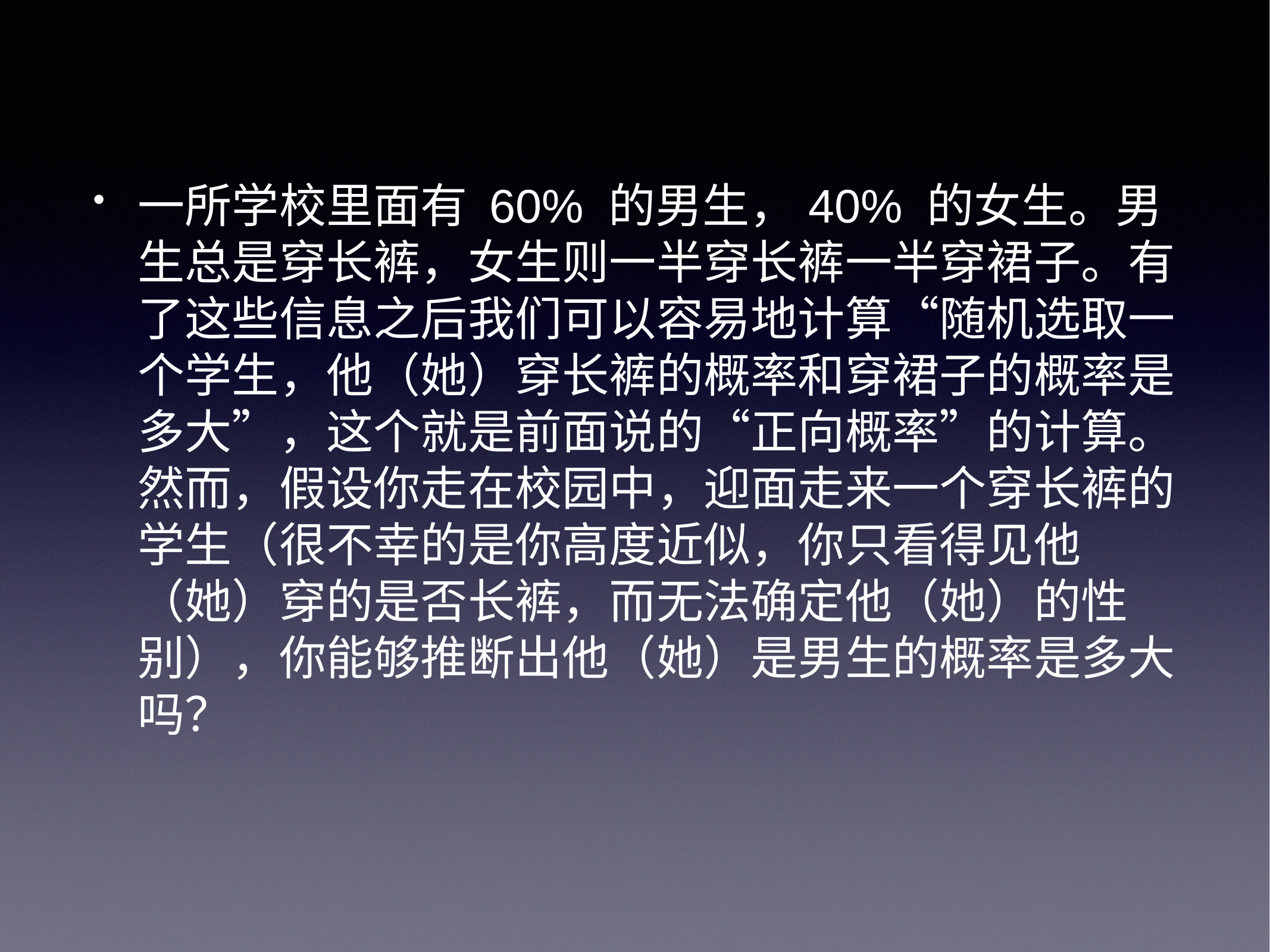

一所学校里面有 60% 的男生，40% 的女生。男生总是穿长裤，女生则一半穿长裤一半穿裙子。有了这些信息之后我们可以容易地计算“随机选取一个学生，他（她）穿长裤的概率和穿裙子的概率是多大”，这个就是前面说的“正向概率”的计算。然而，假设你走在校园中，迎面走来一个穿长裤的学生（很不幸的是你高度近似，你只看得见他（她）穿的是否长裤，而无法确定他（她）的性别），你能够推断出他（她）是男生的概率是多大吗？